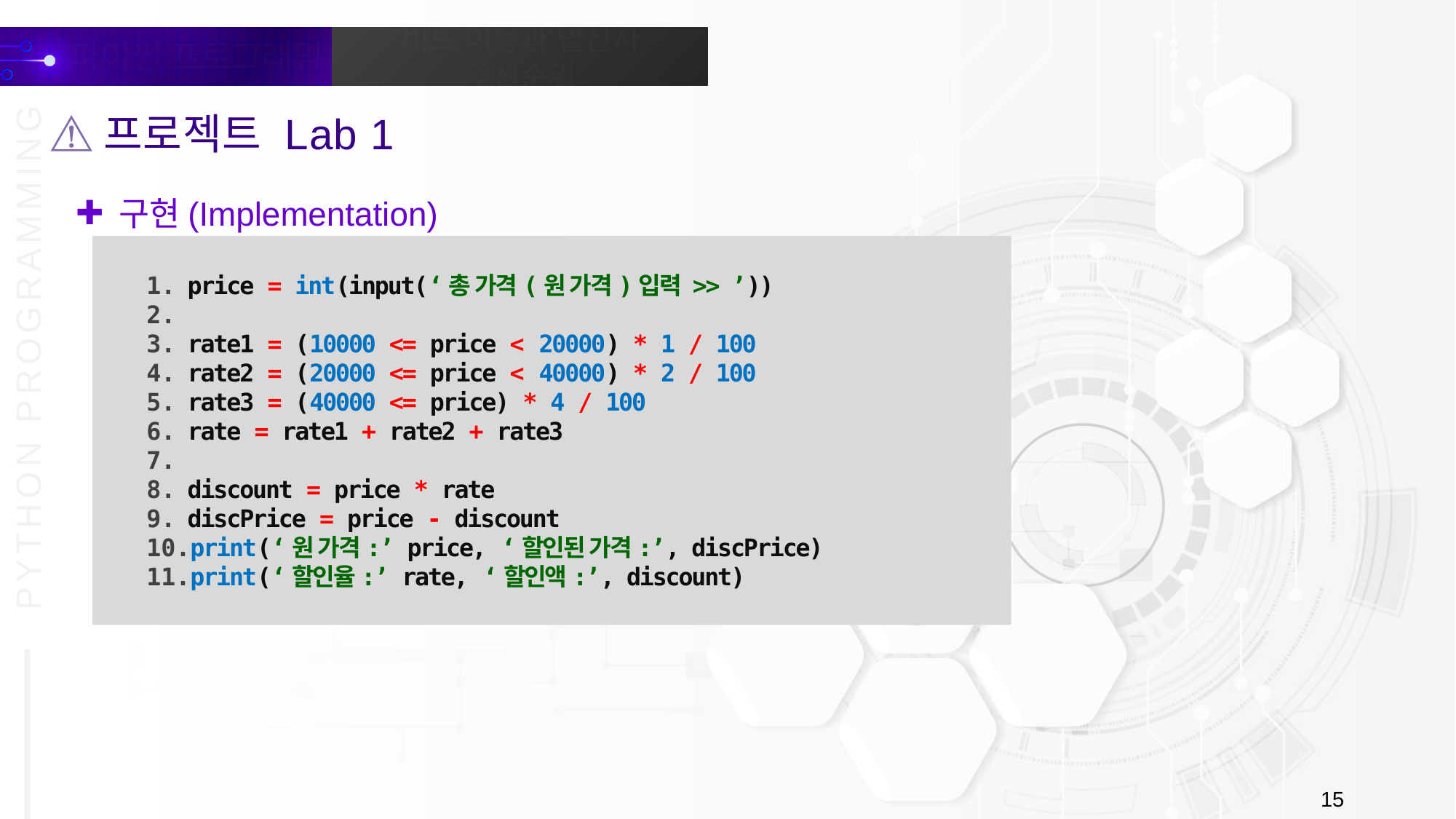

프로젝트 Lab 1
구현(Implementation)
price = int(input(‘총 가격(원 가격)입력 >> ’))

rate1 = (10000 <= price < 20000) * 1 / 100
rate2 = (20000 <= price < 40000) * 2 / 100
rate3 = (40000 <= price) * 4 / 100
rate = rate1 + rate2 + rate3

discount = price * rate
discPrice = price - discount
print(‘원 가격:’ price, ‘할인된 가격:’, discPrice)
print(‘할인율:’ rate, ‘할인액:’, discount)
15